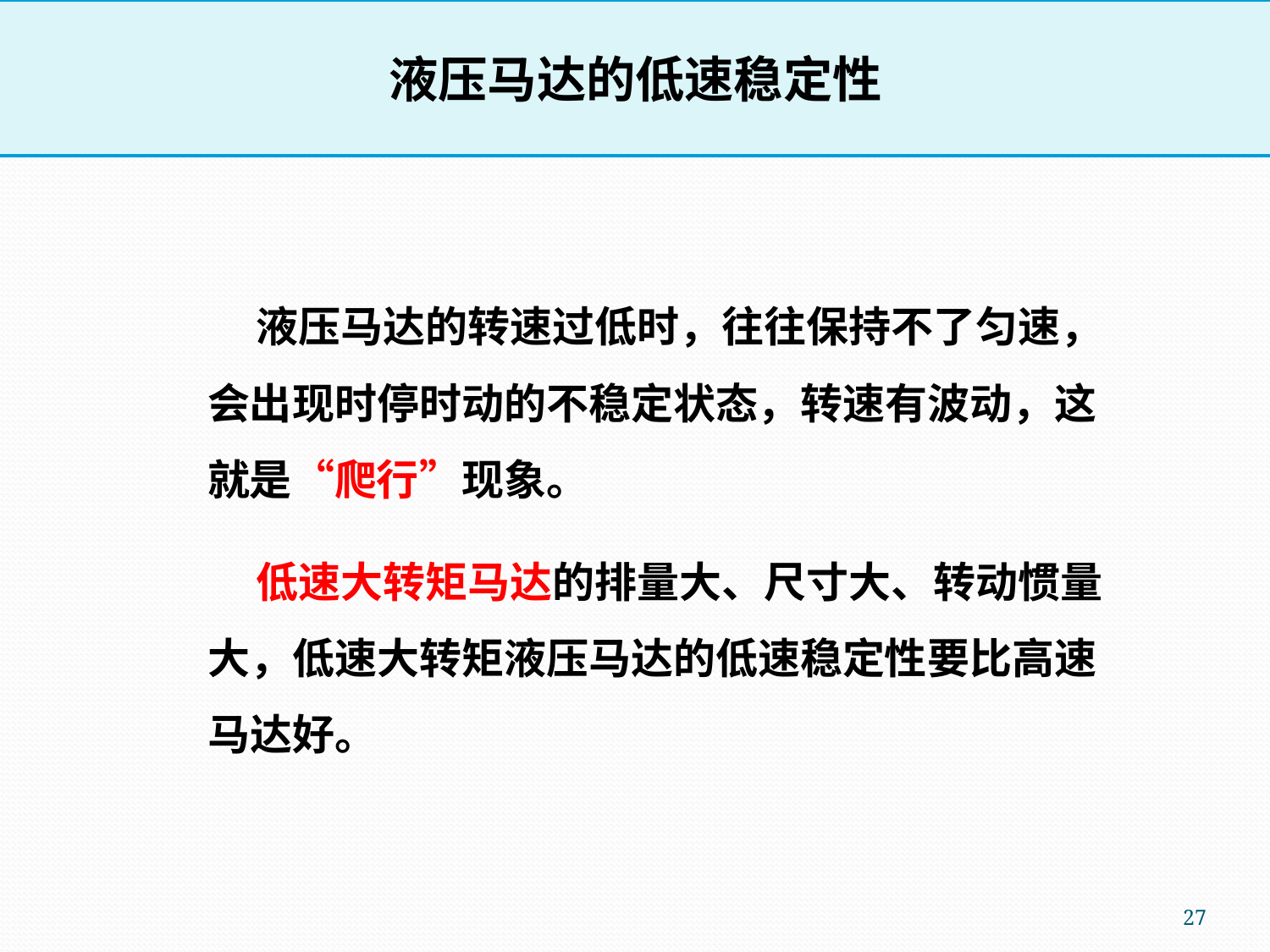

液压马达的低速稳定性
    液压马达的转速过低时，往往保持不了匀速，会出现时停时动的不稳定状态，转速有波动，这就是“爬行”现象。
    低速大转矩马达的排量大、尺寸大、转动惯量大，低速大转矩液压马达的低速稳定性要比高速马达好。
27